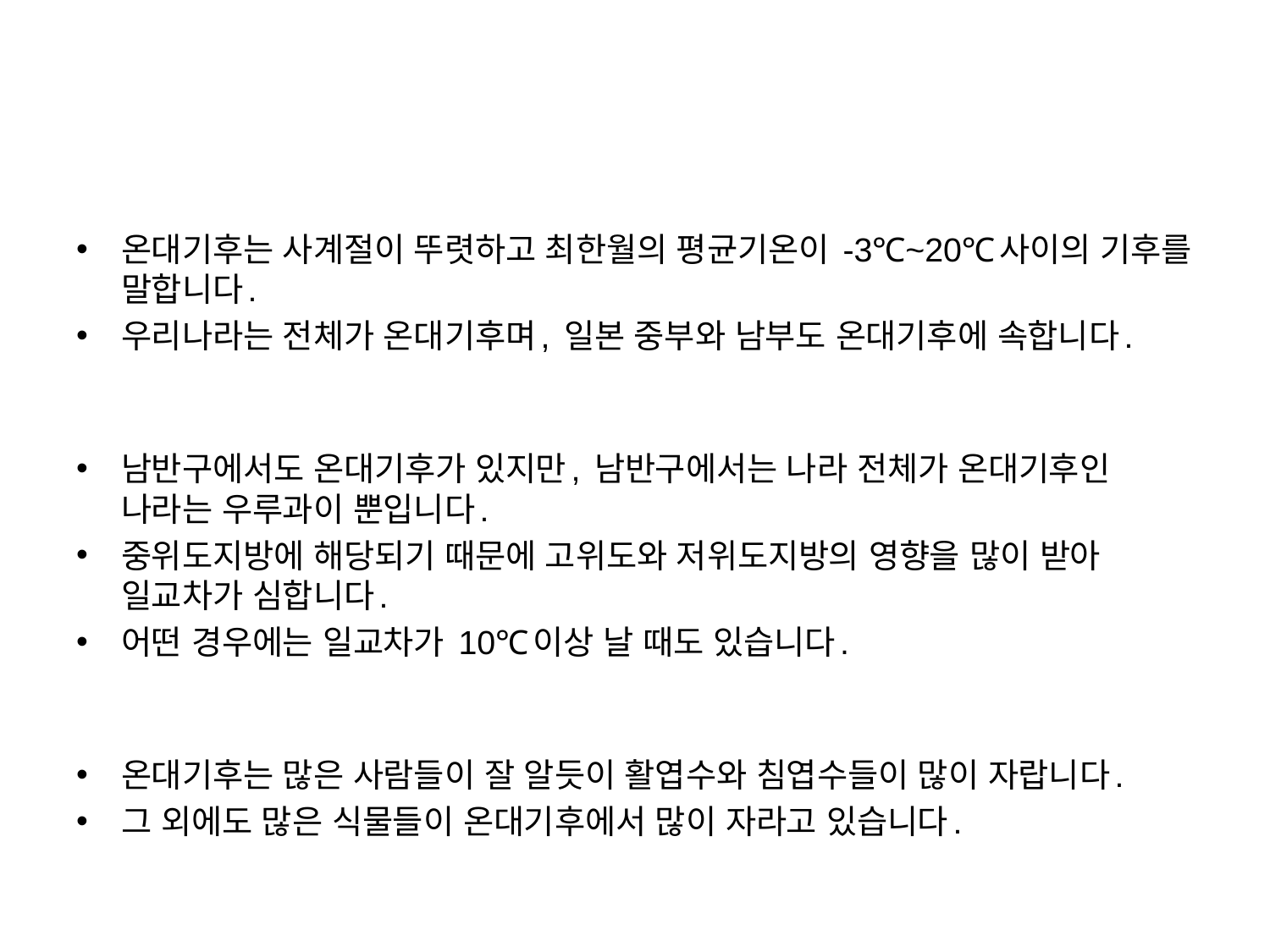

#
온대기후는 사계절이 뚜렷하고 최한월의 평균기온이 -3℃~20℃사이의 기후를 말합니다.
우리나라는 전체가 온대기후며, 일본 중부와 남부도 온대기후에 속합니다.

남반구에서도 온대기후가 있지만, 남반구에서는 나라 전체가 온대기후인 나라는 우루과이 뿐입니다.
중위도지방에 해당되기 때문에 고위도와 저위도지방의 영향을 많이 받아 일교차가 심합니다.
어떤 경우에는 일교차가 10℃이상 날 때도 있습니다.

온대기후는 많은 사람들이 잘 알듯이 활엽수와 침엽수들이 많이 자랍니다.
그 외에도 많은 식물들이 온대기후에서 많이 자라고 있습니다.